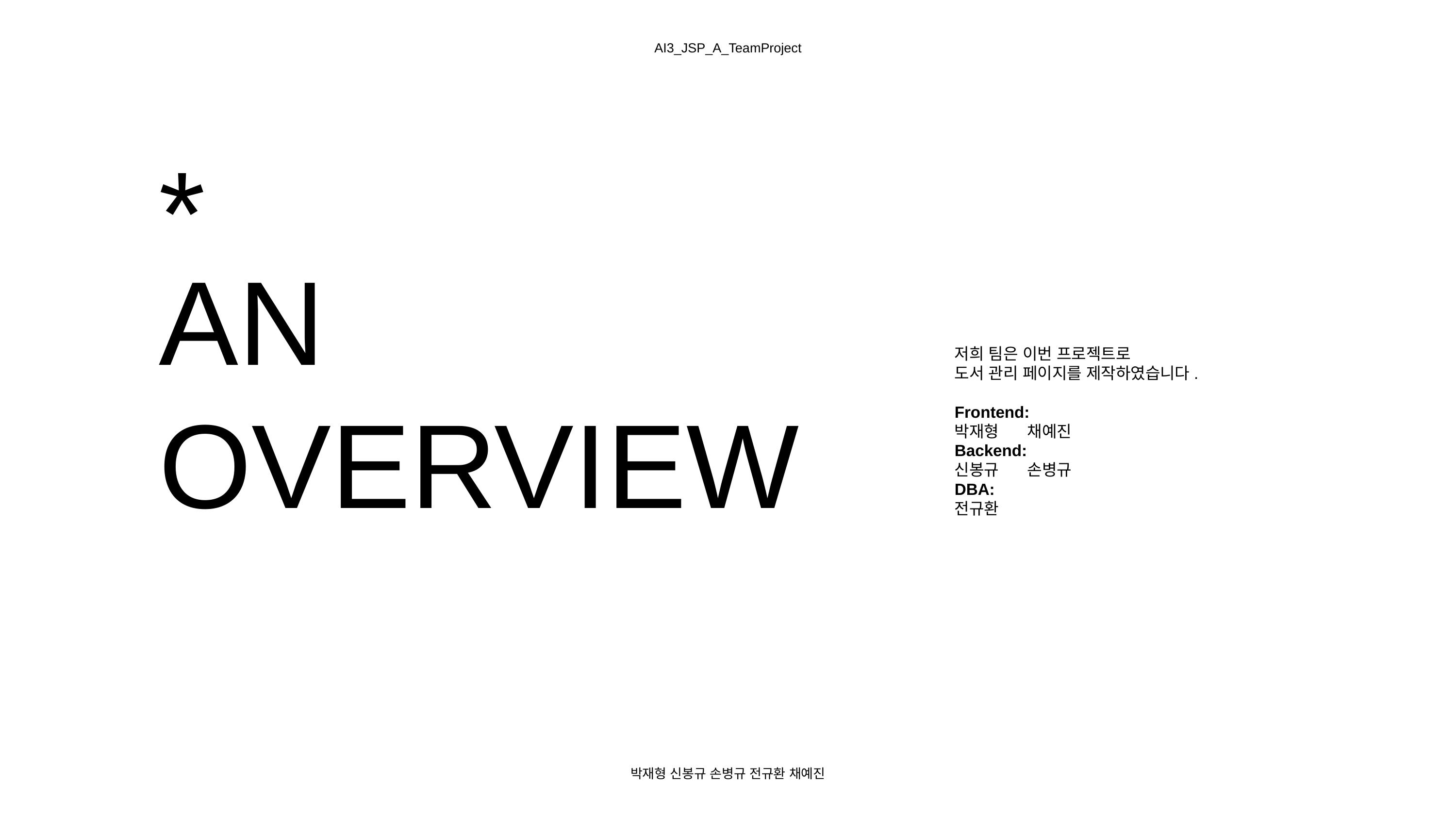

AI3_JSP_A_TeamProject
*
AN
OVERVIEW
저희 팀은 이번 프로젝트로
도서 관리 페이지를 제작하였습니다.

Frontend:
박재형	채예진
Backend:
신봉규	손병규
DBA:
전규환

박재형 신봉규 손병규 전규환 채예진